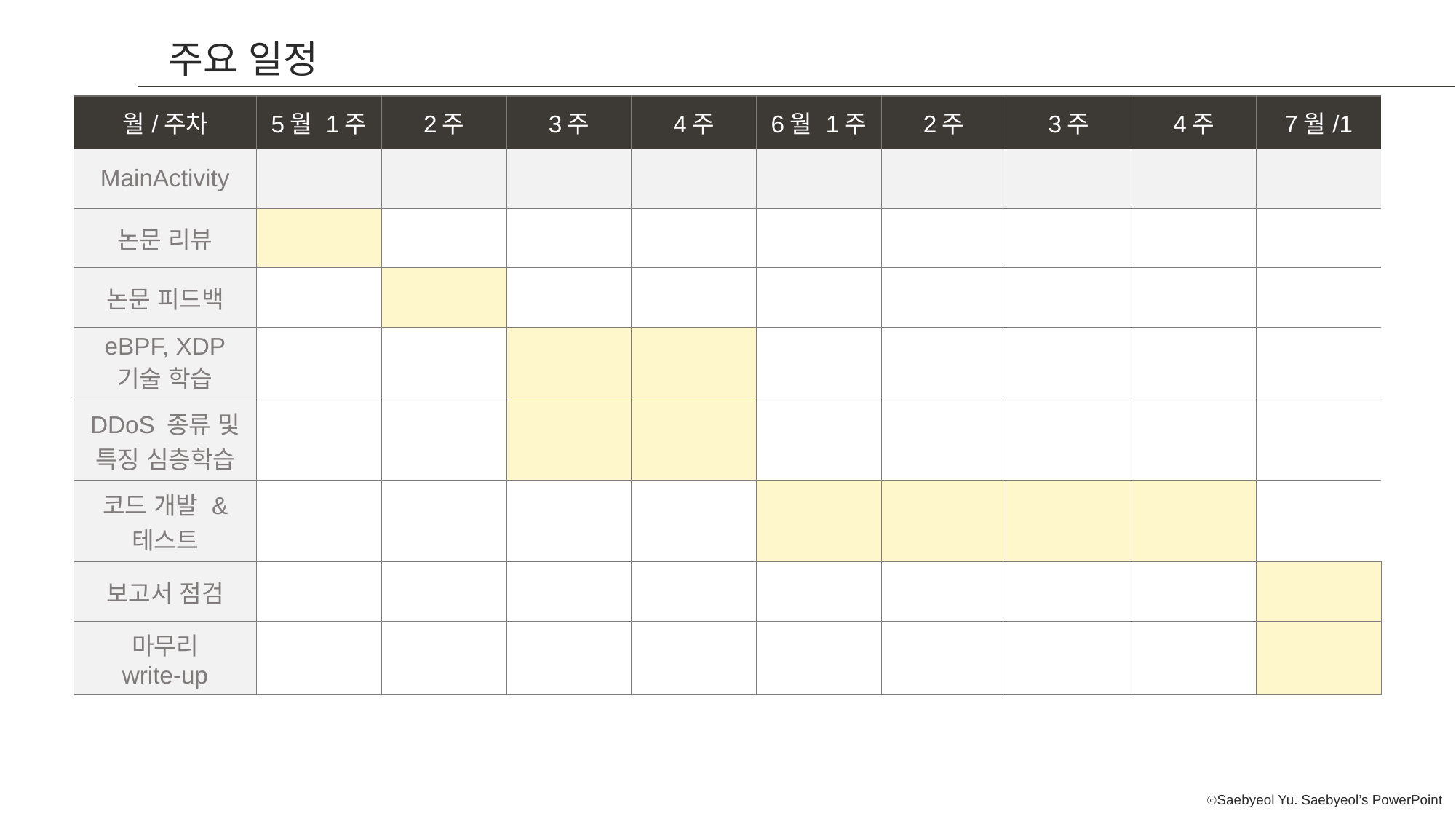

주요 일정
| 월/주차 | 5월 1주 | 2주 | 3주 | 4주 | 6월 1주 | 2주 | 3주 | 4주 | 7월/1 |
| --- | --- | --- | --- | --- | --- | --- | --- | --- | --- |
| MainActivity |  |  |  |  |  |  |  |  |  |
| 논문 리뷰 |  |  |  |  |  |  |  |  |  |
| 논문 피드백 |  |  |  |  |  |  |  |  |  |
| eBPF, XDP 기술 학습 |  |  |  |  |  |  |  |  |  |
| DDoS 종류 및 특징 심층학습 |  |  |  |  |  |  |  |  |  |
| 코드 개발 & 테스트 |  |  |  |  |  |  |  |  |  |
| 보고서 점검 |  |  |  |  |  |  |  |  |  |
| 마무리 write-up |  |  |  |  |  |  |  |  |  |